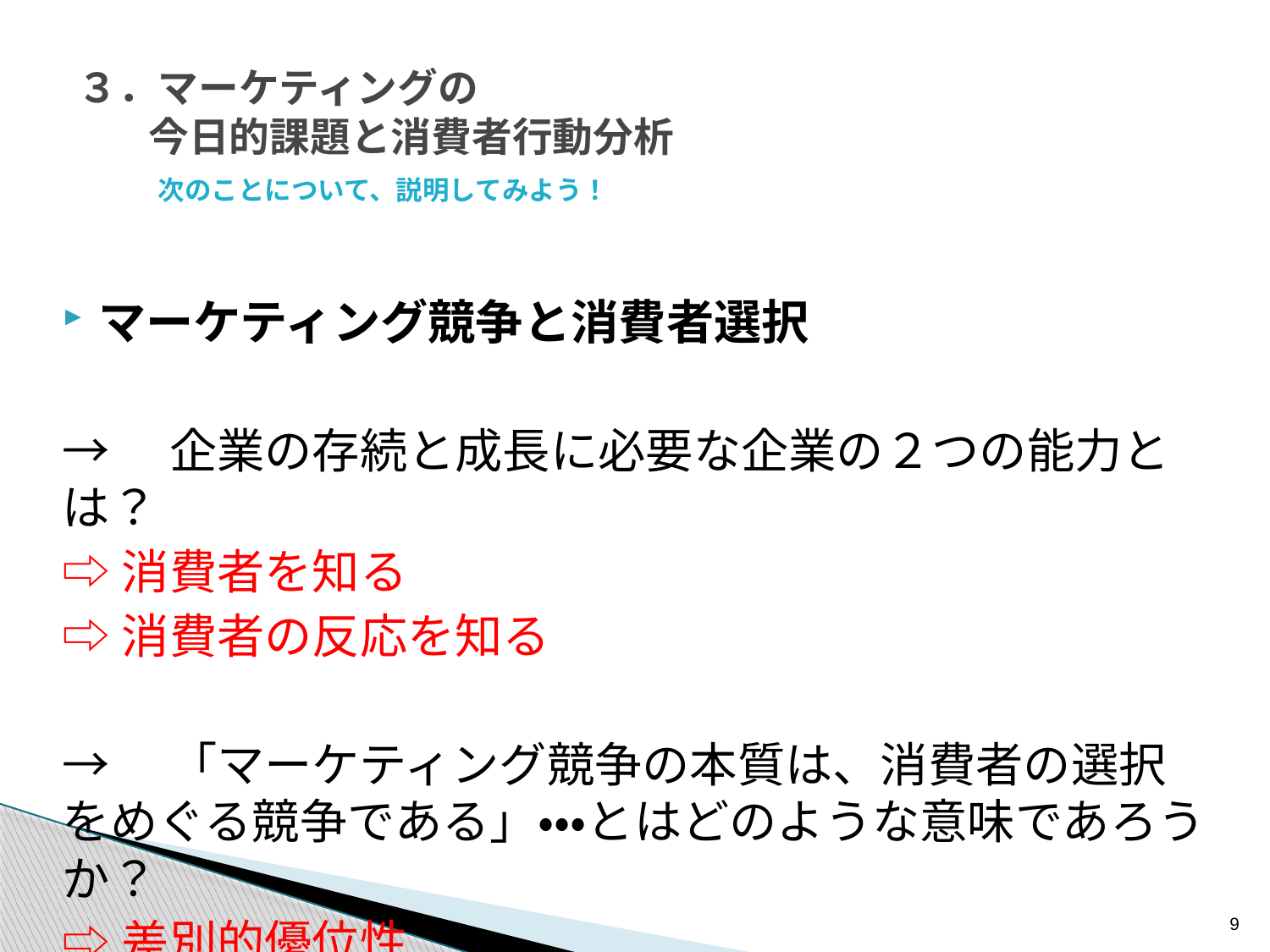

# ３．マーケティングの 今日的課題と消費者行動分析 　　次のことについて、説明してみよう！
マーケティング競争と消費者選択

→　企業の存続と成長に必要な企業の２つの能力とは？
⇨消費者を知る
⇨消費者の反応を知る

→　「マーケティング競争の本質は、消費者の選択をめぐる競争である」・・・とはどのような意味であろうか？
⇨差別的優位性

9